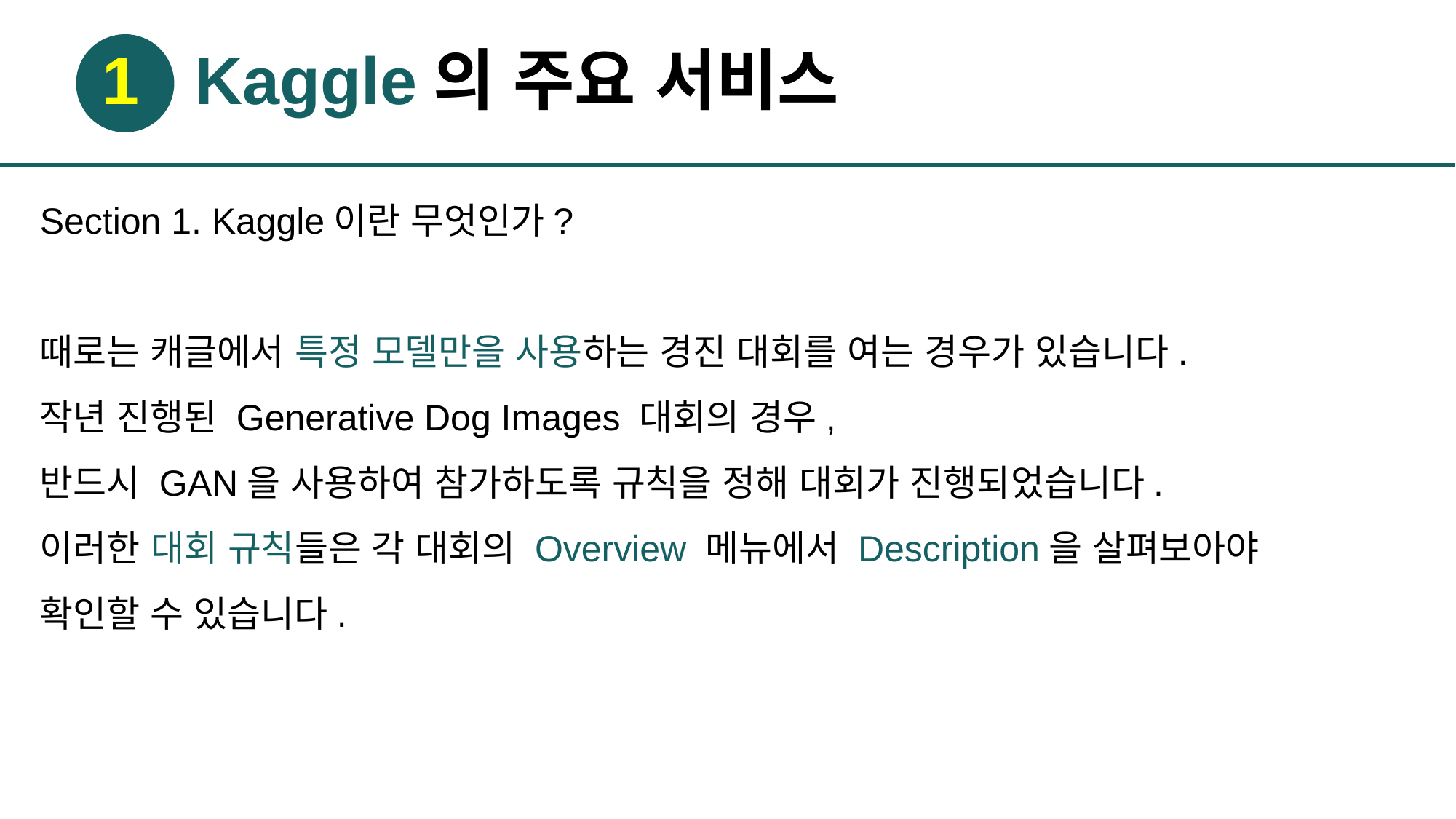

# 1   Kaggle의 주요 서비스

Section 1. Kaggle이란 무엇인가?

때로는 캐글에서 특정 모델만을 사용하는 경진 대회를 여는 경우가 있습니다.
작년 진행된 Generative Dog Images 대회의 경우,
반드시 GAN을 사용하여 참가하도록 규칙을 정해 대회가 진행되었습니다.
이러한 대회 규칙들은 각 대회의 Overview 메뉴에서 Description을 살펴보아야
확인할 수 있습니다.